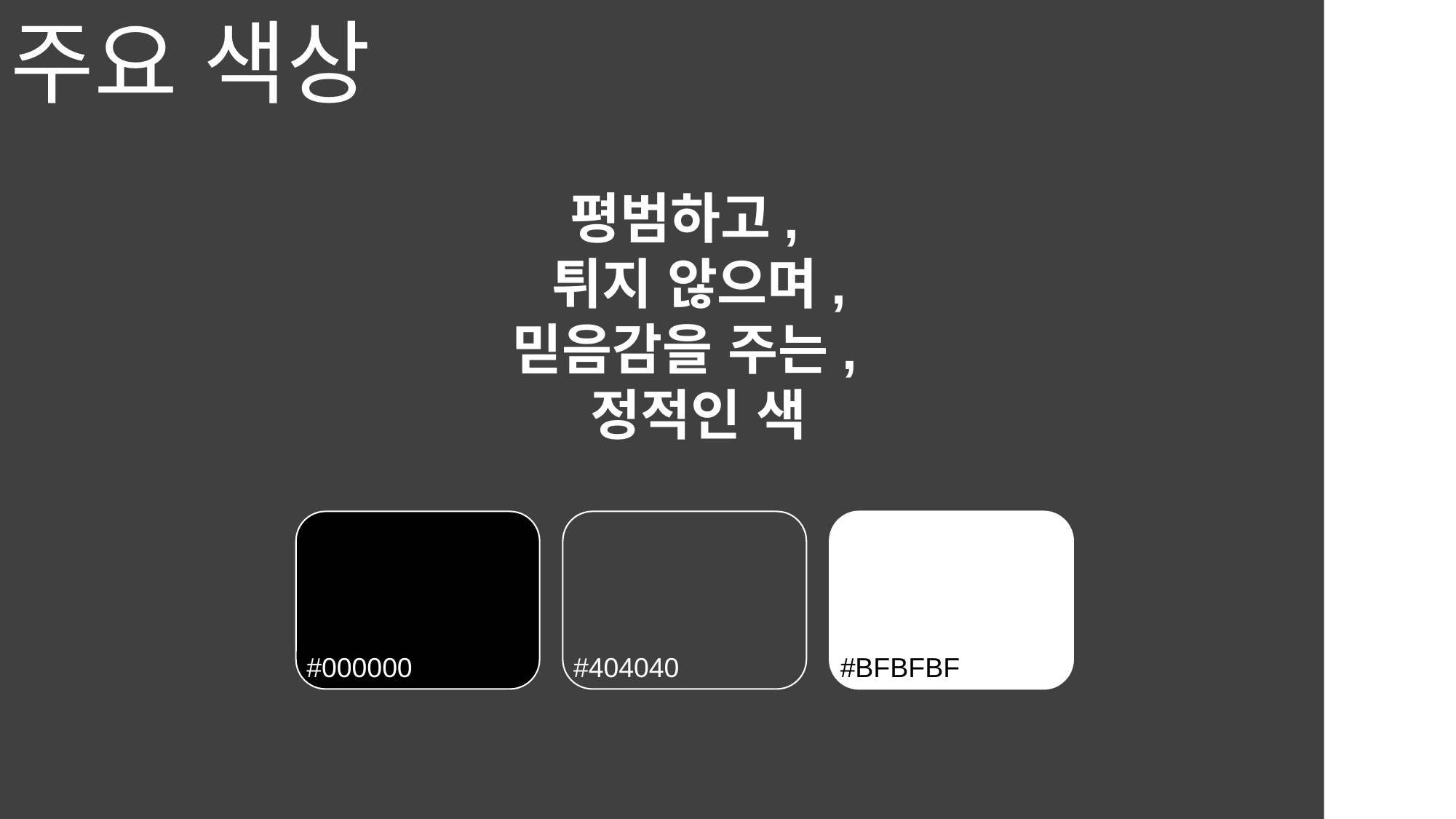

주요 색상
평범하고,
 튀지 않으며,
믿음감을 주는,
 정적인 색

#000000
#404040
#BFBFBF